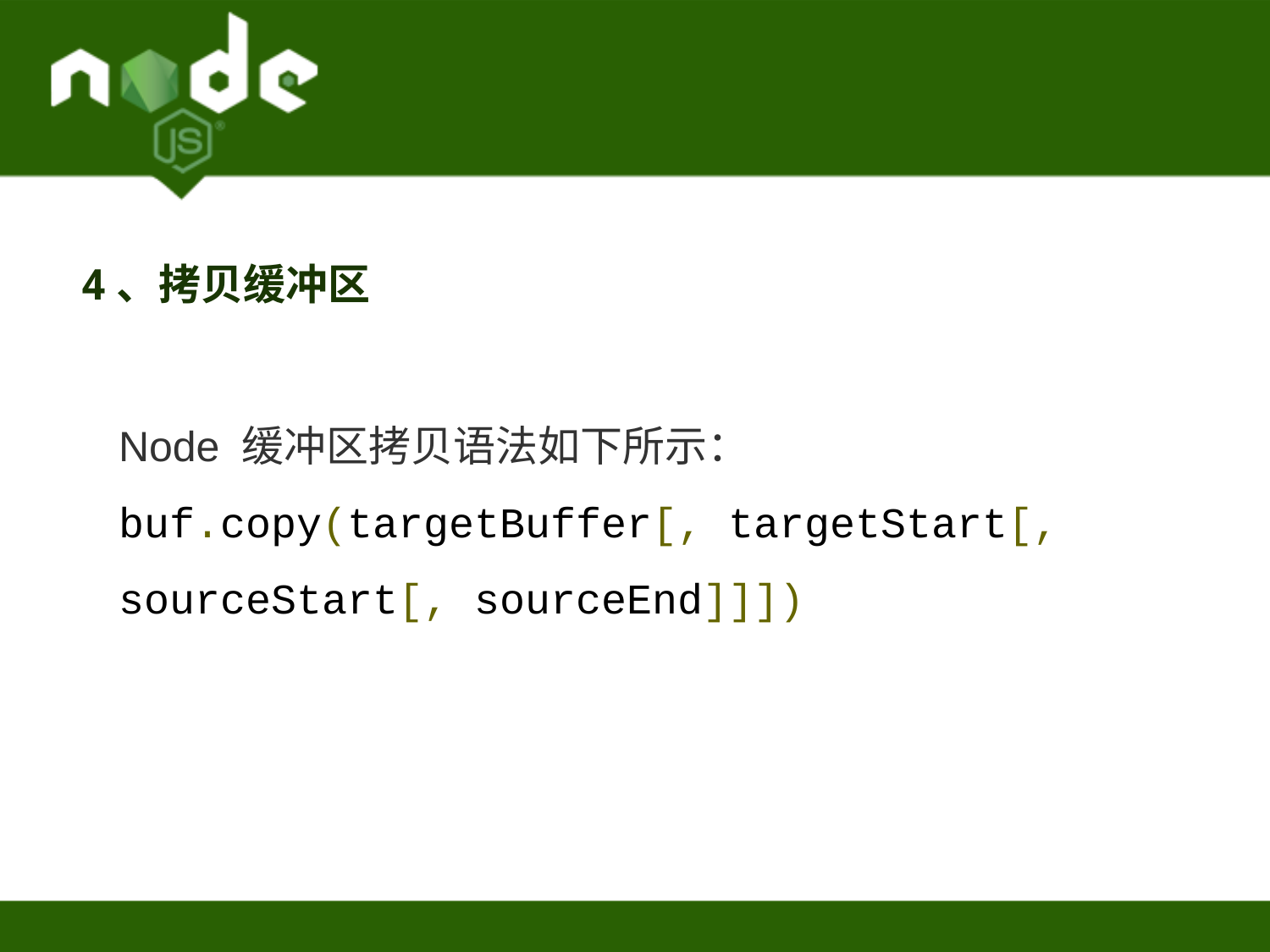

4、拷贝缓冲区
Node 缓冲区拷贝语法如下所示：
buf.copy(targetBuffer[, targetStart[, sourceStart[, sourceEnd]]])